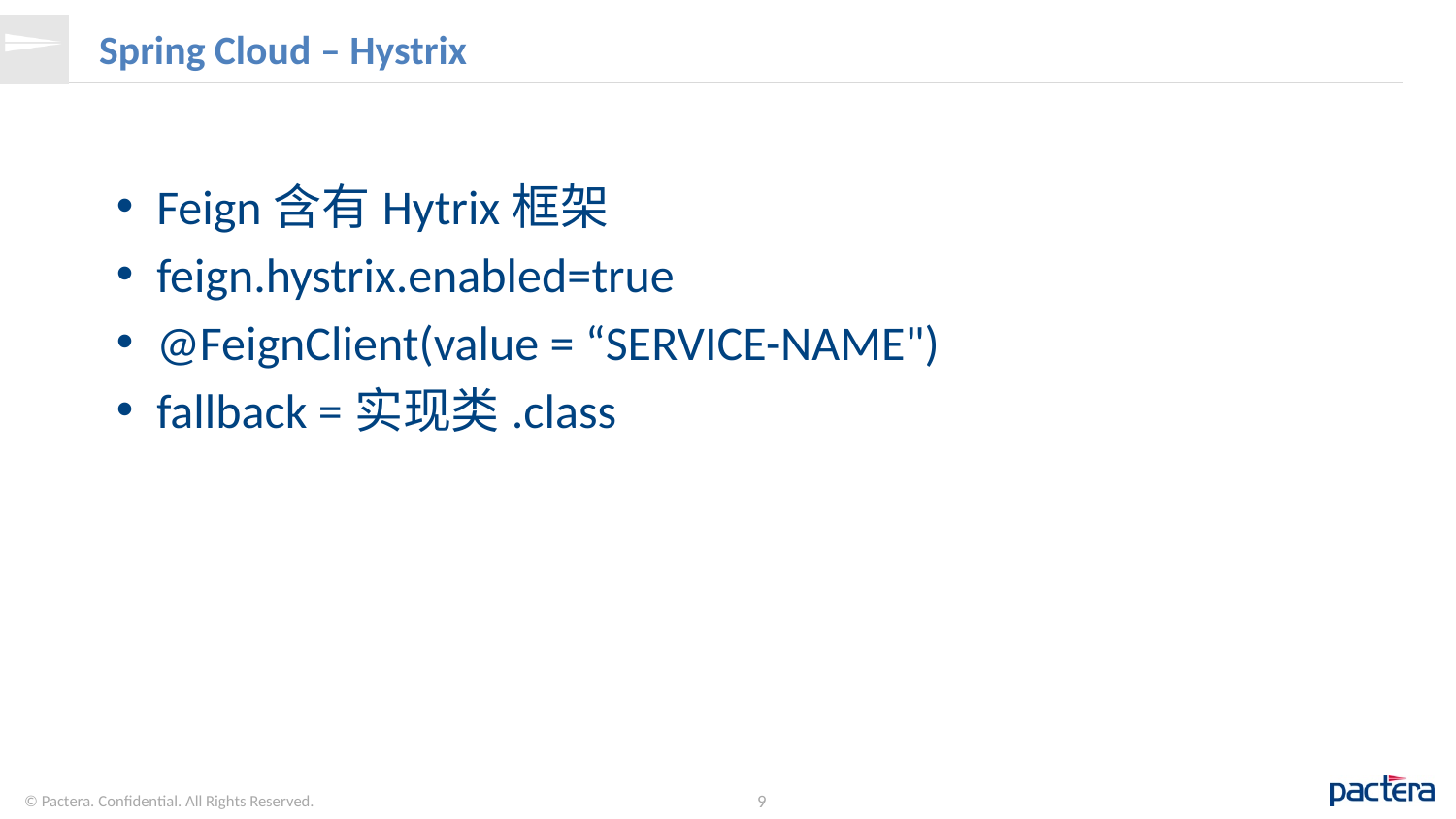

# Spring Cloud – Hystrix
Feign含有Hytrix框架
feign.hystrix.enabled=true
@FeignClient(value = “SERVICE-NAME")
fallback =实现类.class
© Pactera. Confidential. All Rights Reserved.
9